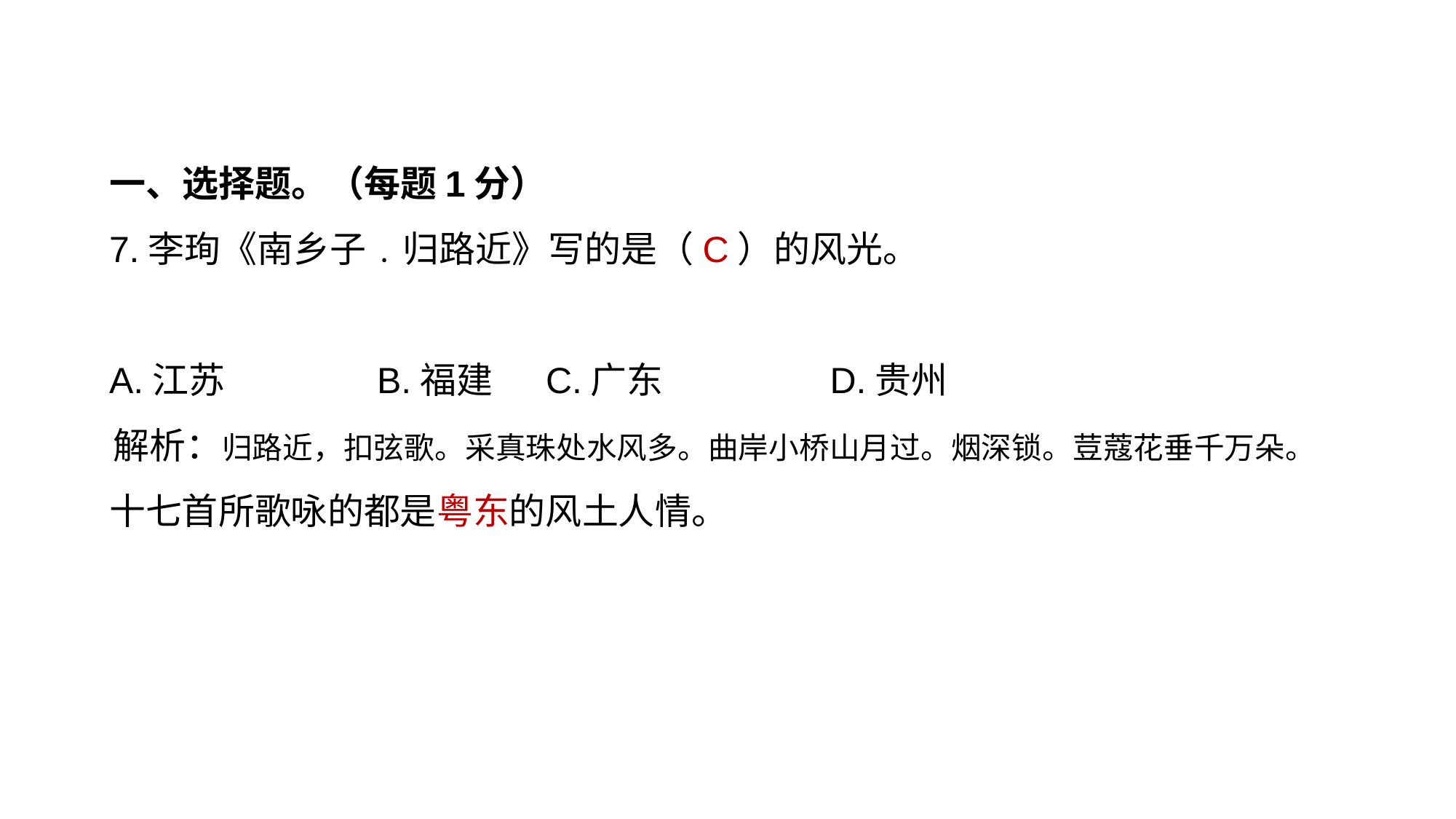

一、选择题。（每题1分）
7.李珣《南乡子﹒归路近》写的是（C）的风光。

A.江苏	     B.福建	C.广东	       D.贵州
解析：归路近，扣弦歌。采真珠处水风多。曲岸小桥山月过。烟深锁。荳蔻花垂千万朵。
十七首所歌咏的都是粤东的风土人情。